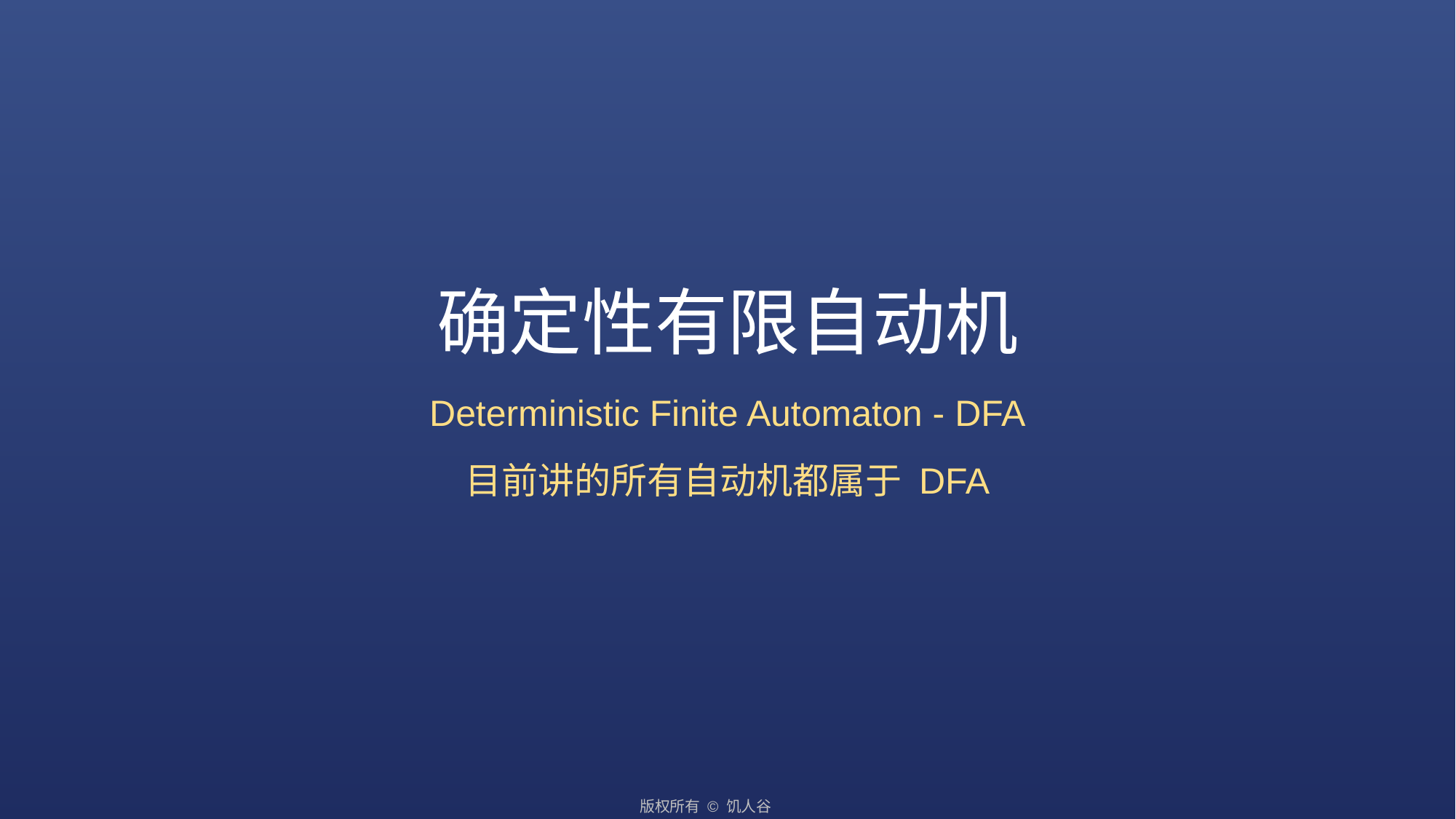

# 确定性有限自动机
Deterministic Finite Automaton - DFA
目前讲的所有自动机都属于 DFA